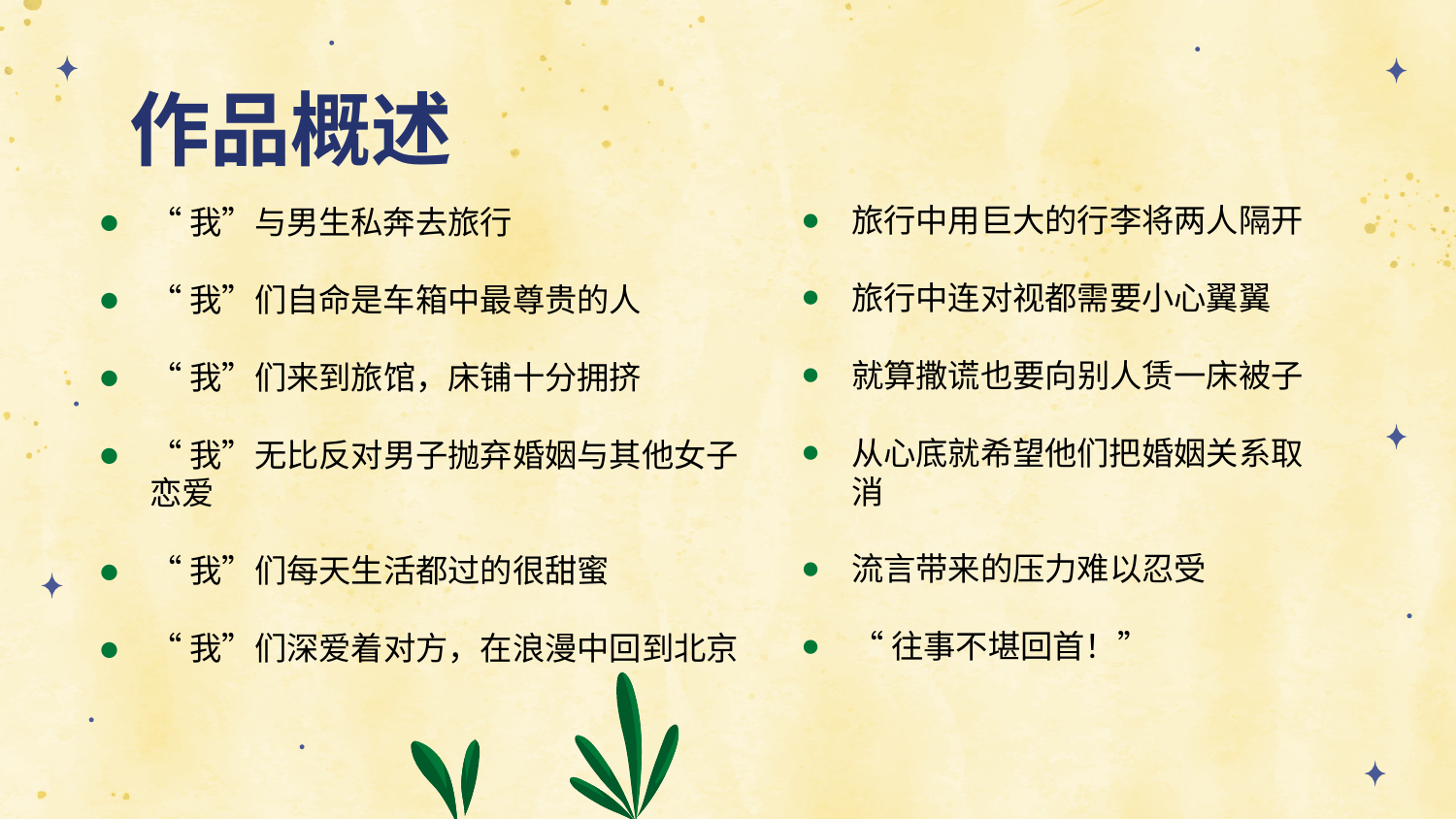

# 作品概述
旅行中用巨大的行李将两人隔开

旅行中连对视都需要小心翼翼

就算撒谎也要向别人赁一床被子

从心底就希望他们把婚姻关系取消

流言带来的压力难以忍受
“往事不堪回首！”

“我”与男生私奔去旅行

“我”们自命是车箱中最尊贵的人

“我”们来到旅馆，床铺十分拥挤

“我”无比反对男子抛弃婚姻与其他女子恋爱

“我”们每天生活都过的很甜蜜

“我”们深爱着对方，在浪漫中回到北京